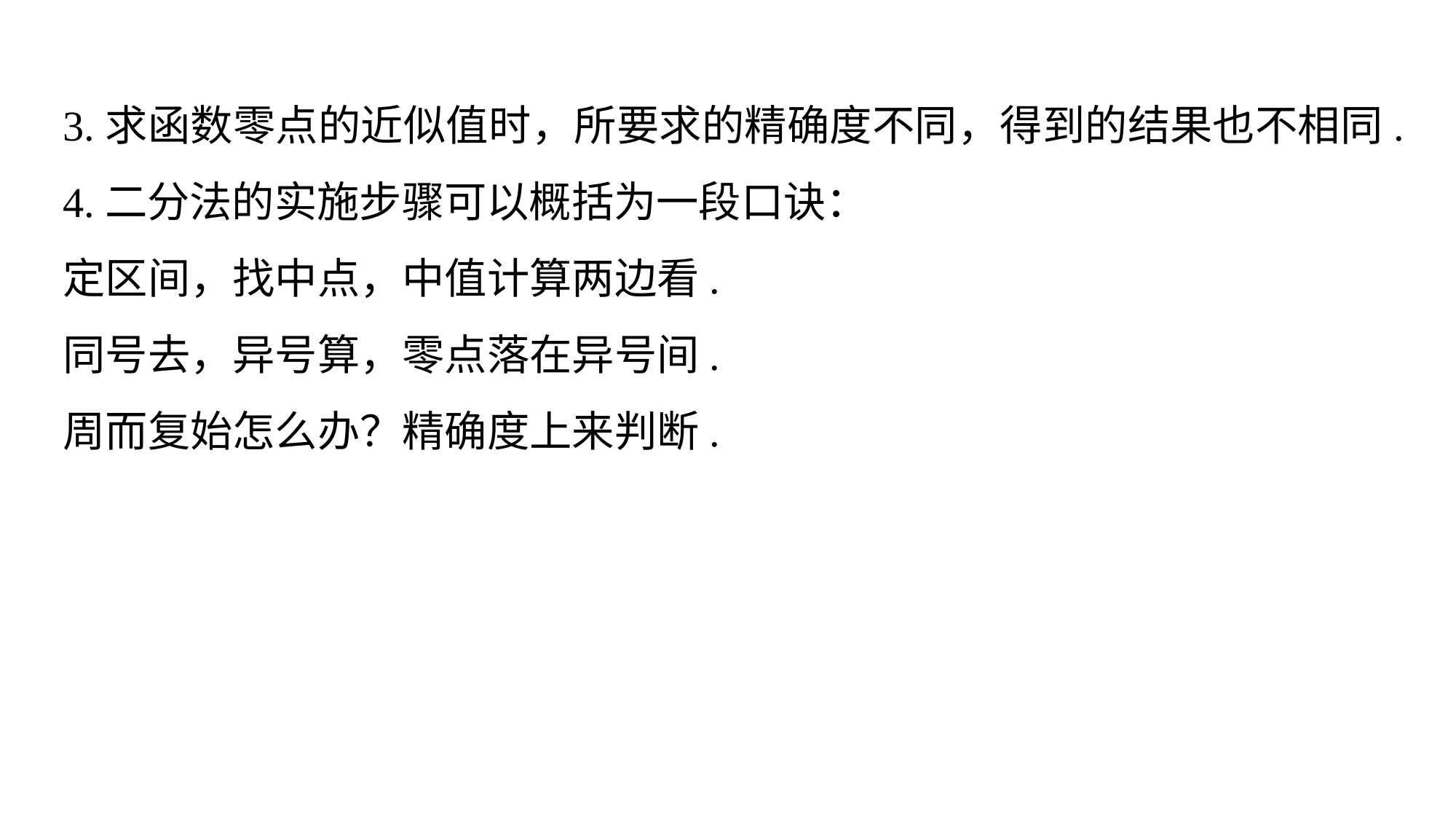

3.求函数零点的近似值时，所要求的精确度不同，得到的结果也不相同.
4.二分法的实施步骤可以概括为一段口诀：
定区间，找中点，中值计算两边看.
同号去，异号算，零点落在异号间.
周而复始怎么办？精确度上来判断.